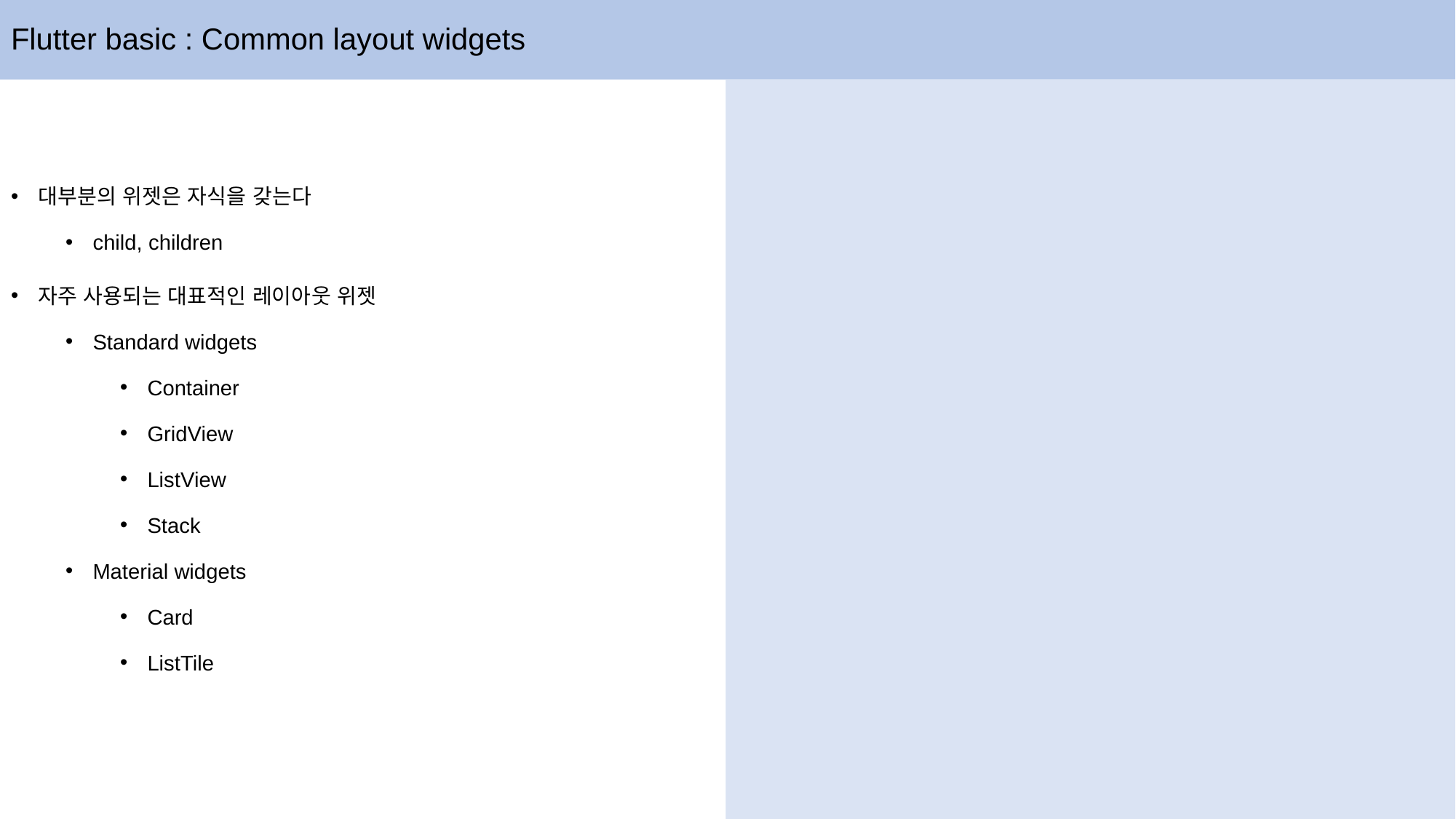

# Flutter basic : Common layout widgets
대부분의 위젯은 자식을 갖는다
child, children
자주 사용되는 대표적인 레이아웃 위젯
Standard widgets
Container
GridView
ListView
Stack
Material widgets
Card
ListTile